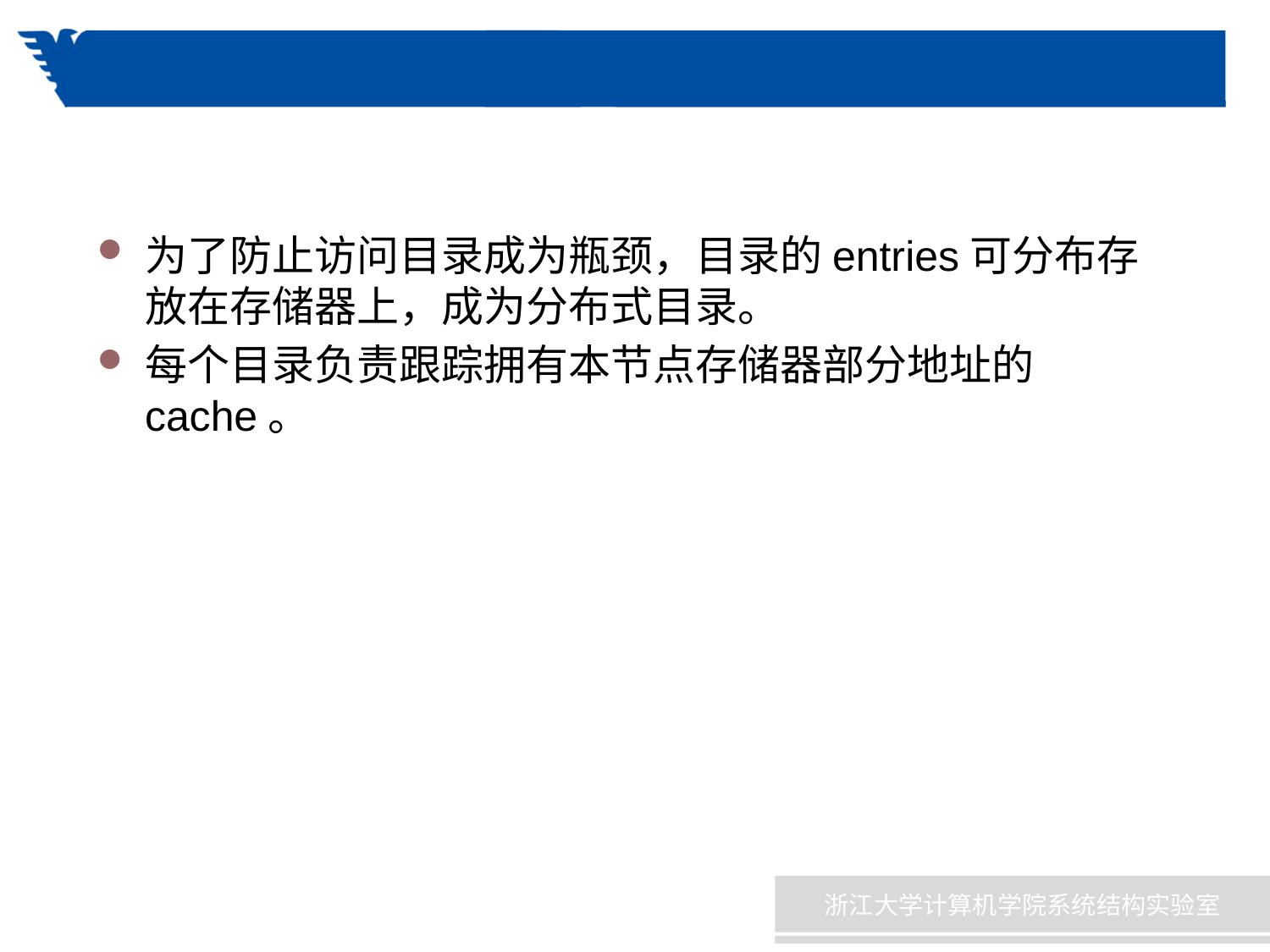

#
为了防止访问目录成为瓶颈，目录的entries可分布存放在存储器上，成为分布式目录。
每个目录负责跟踪拥有本节点存储器部分地址的cache。